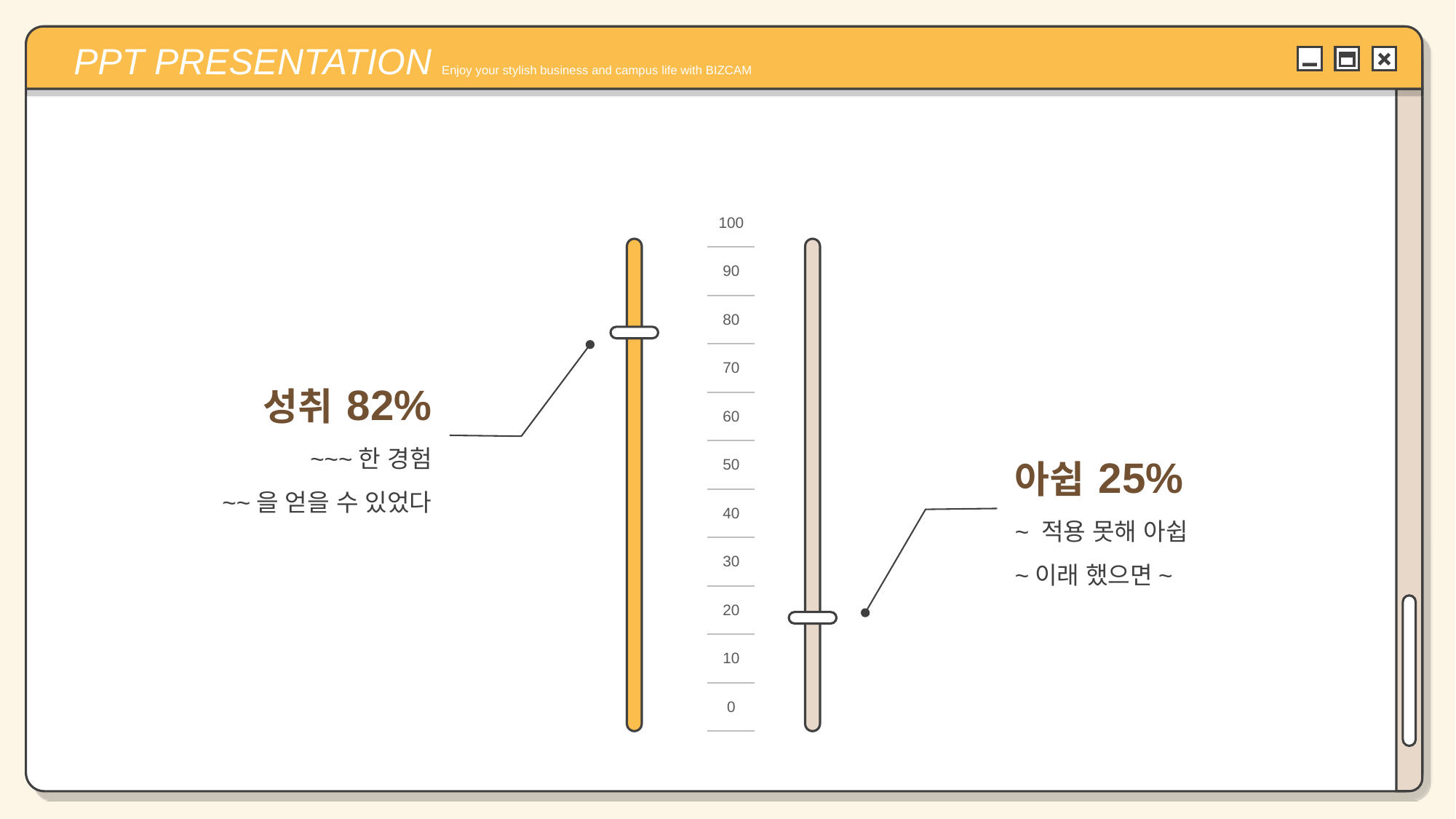

PPT PRESENTATION Enjoy your stylish business and campus life with BIZCAM

| 100 |
| --- |
| 90 |
| 80 |
| 70 |
| 60 |
| 50 |
| 40 |
| 30 |
| 20 |
| 10 |
| 0 |

성취 82%
~~~한 경험
~~을 얻을 수 있었다
아쉽 25%
~ 적용 못해 아쉽
~이래 했으면~